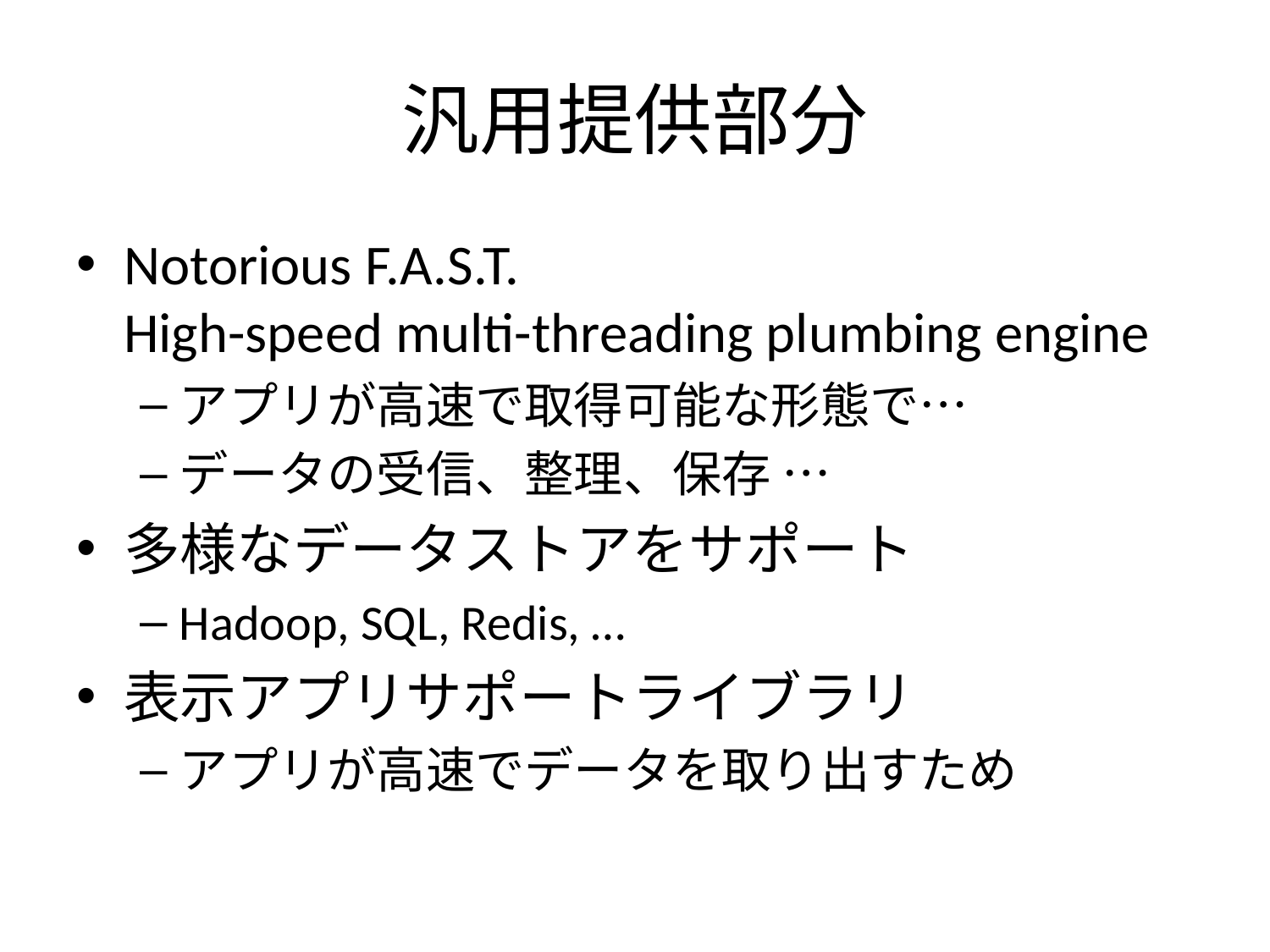

# 汎用提供部分
Notorious F.A.S.T.
High-speed multi-threading plumbing engine
アプリが高速で取得可能な形態で…
データの受信、整理、保存 …
多様なデータストアをサポート
Hadoop, SQL, Redis, …
表示アプリサポートライブラリ
アプリが高速でデータを取り出すため